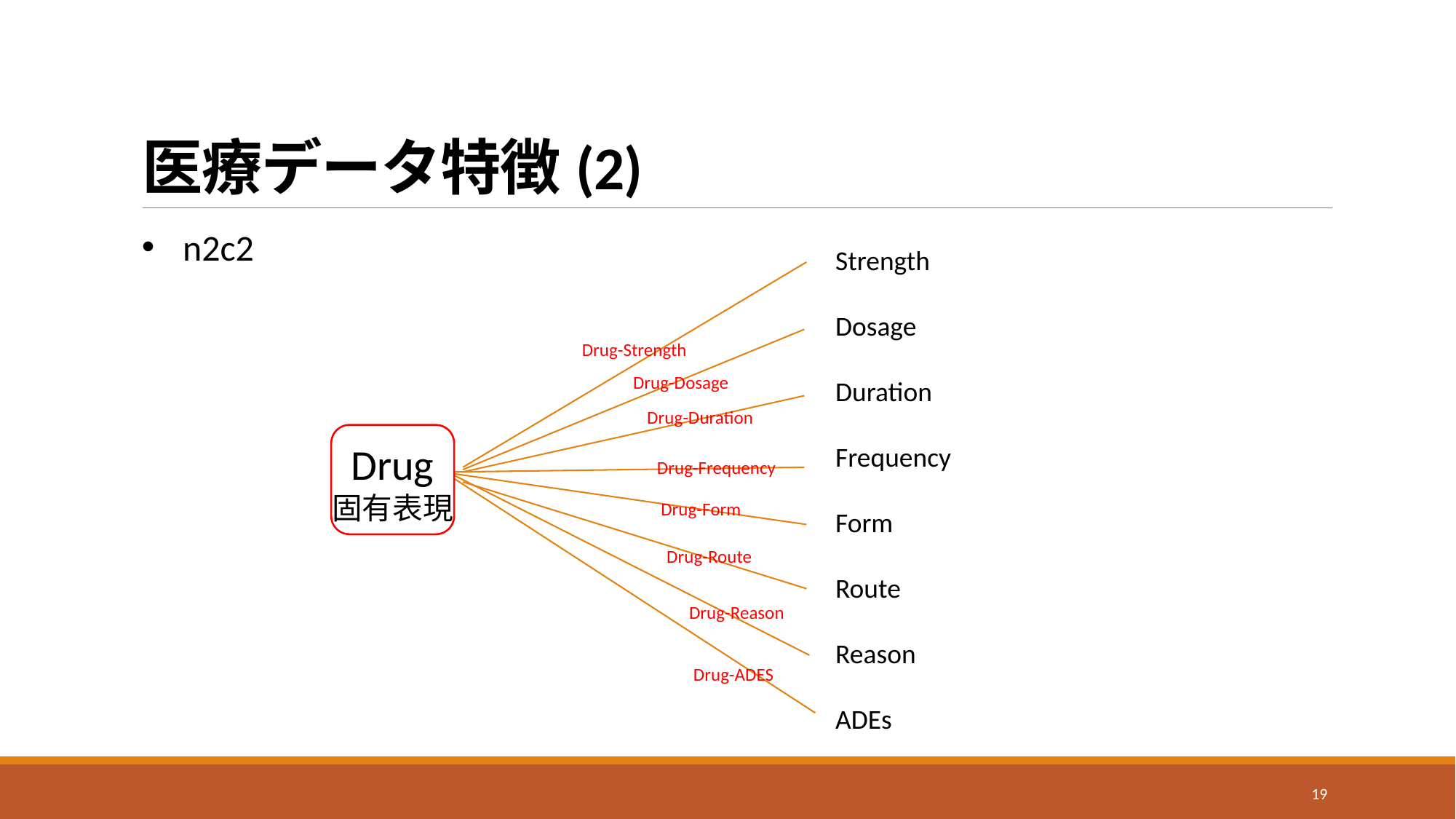

# 医療データ特徴(2)
n2c2
Strength

Dosage

Duration

Frequency

Form

Route

Reason

ADEs
Drug-Strength
Drug-Dosage
Drug-Duration

Drug
固有表現
Drug-Frequency
Drug-Form
Drug-Route
Drug-Reason
Drug-ADES
19